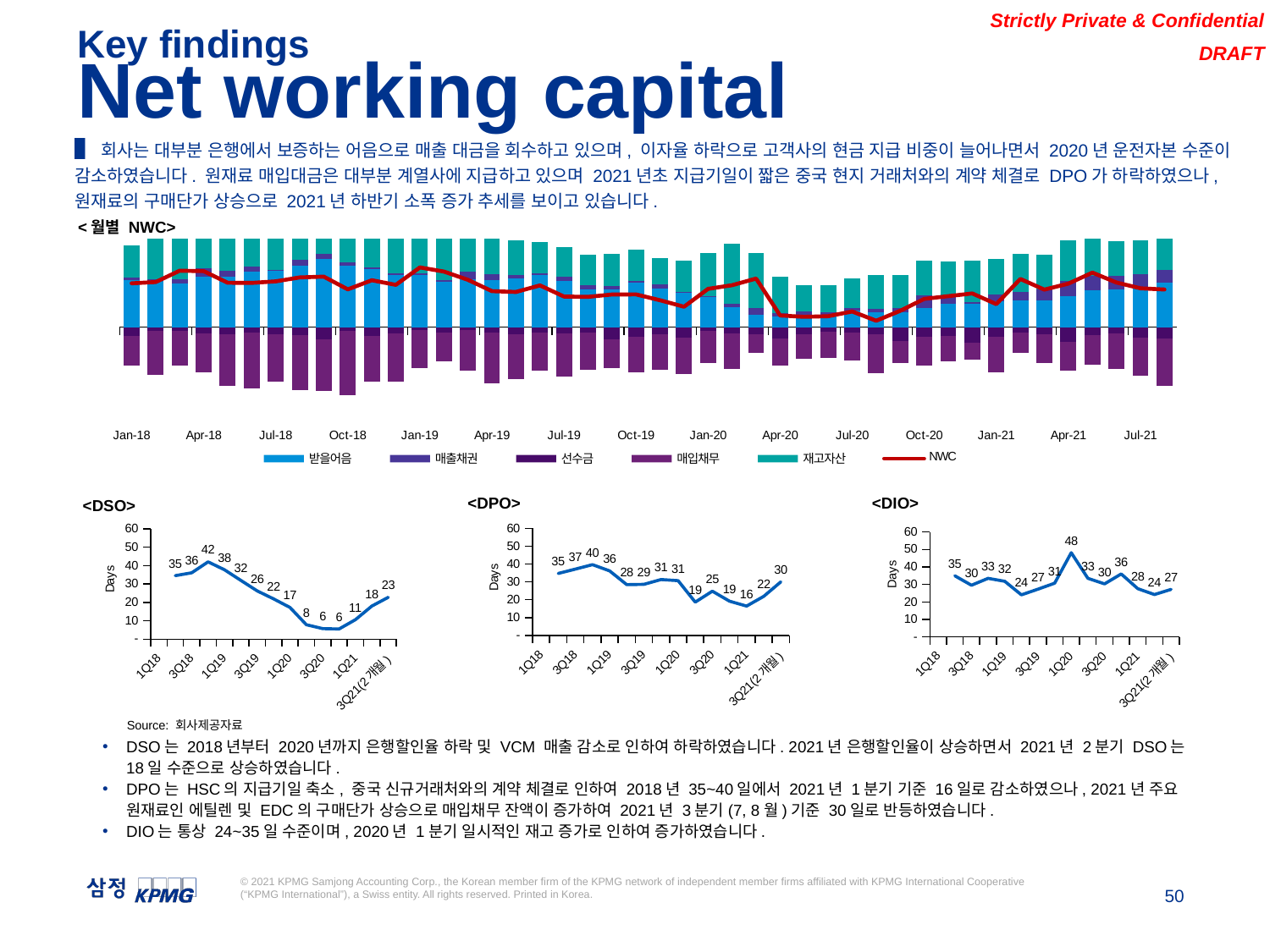

Key findings
Net working capital
▌회사는 대부분 은행에서 보증하는 어음으로 매출 대금을 회수하고 있으며, 이자율 하락으로 고객사의 현금 지급 비중이 늘어나면서 2020년 운전자본 수준이 감소하였습니다. 원재료 매입대금은 대부분 계열사에 지급하고 있으며 2021년초 지급기일이 짧은 중국 현지 거래처와의 계약 체결로 DPO가 하락하였으나, 원재료의 구매단가 상승으로 2021년 하반기 소폭 증가 추세를 보이고 있습니다.
<월별 NWC>

### Chart

| Category | 받을어음 | 매출채권 | 선수금 | 매입채무 | 재고자산 | NWC |
|---|---|---|---|---|---|---|
| 43131 | 210190511.8 | 13825111.13 | -37790438.44 | -132889932.07999998 | 144353165.5 | 197688417.91000003 |
| 43159 | 208009164.15 | 8363667.930000001 | -16392378.19 | -195946164.44 | 199202467.89999998 | 203236757.35 |
| 43190 | 195030315.96 | 18985138.0 | -14919881.83 | -157487198.43999994 | 212647198.14000002 | 254255571.83000007 |
| 43220 | 227591795.23 | 39415601.01 | -25865354.540000003 | -175036234.89000002 | 186206851.74 | 252312658.54999998 |
| 43251 | 228103287.3 | 26119067.66 | -32867416.62 | -231563665.78999996 | 210315815.17999998 | 200107087.73000002 |
| 43281 | 249687229.26 | 24790398.43 | -21955815.39 | -252715883.32000002 | 199797271.43 | 199603200.41 |
| 43312 | 252542825.14 | 3601864.0 | -30629627.09 | -214144134.68000004 | 195160962.48000002 | 206531889.84999996 |
| 43343 | 277811079.63 | 24185315.349999998 | -35244347.37 | -246244055.0 | 203689136.92000002 | 224197129.53000003 |
| 43373 | 307784952.32 | 20983859.97 | -54383937.19 | -233113289.75 | 186349176.78 | 227620762.12999997 |
| 43404 | 276062657.16 | 16827950.69 | -16286305.940000001 | -288125762.18 | 181996596.87 | 170475136.60000002 |
| 43434 | 259702803.86 | 10243925.82 | -37017480.61 | -206932554.6 | 185298319.47999996 | 211295013.94999996 |
| 43465 | 234015599.93 | 8660778.56 | -28730885.69 | -217147412.76 | 193928855.13 | 190726935.17000002 |
| 43496 | 236005078.71 | 6243815.8 | -13655964.290000001 | -171024102.1 | 211498718.14 | 269067546.26 |
| 43524 | 204146966.28 | 8775343.13 | -22740505.55 | -129861160.58 | 190004159.54000002 | 250324802.82 |
| 43555 | 215014656.49 | 35883922.970000006 | -12649228.56 | -181534730.60999998 | 156736315.13 | 213450935.42000002 |
| 43585 | 210904709.72 | 26578955.83 | -23967189.51 | -229432333.61 | 178442732.10999998 | 162526874.54 |
| 43616 | 221205928.86 | 13517971.07 | -32470066.82 | -199345208.2 | 156032470.76 | 158941095.67000002 |
| 43646 | 233264743.56 | 9066053.33 | -25101803.38 | -168116778.25000003 | 139110222.59 | 188222437.85 |
| 43677 | 208157505.51 | 19362808.69 | -27240466.52 | -193714158.74 | 131594237.27999999 | 138159926.21999997 |
| 43708 | 171900633.92 | 18012407.73 | -24065737.44 | -165952076.19 | 137040104.23000002 | 136935332.25 |
| 43738 | 169936659.97 | 15393272.68 | -53065024.75 | -130163199.92 | 145405632.82 | 147507340.8 |
| 43769 | 200619687.01 | 9482248.01 | -41787385.54 | -160113575.55999997 | 139679105.98999998 | 147880079.91 |
| 43799 | 175998212.5 | 16450491.4 | -29601505.810000002 | -160864573.63 | 119628079.69 | 121610704.15 |
| 43830 | 159830489.69 | 179353.21 | -46824805.489999995 | -162191422.83999997 | 141384894.2 | 92378508.77000003 |
| 43861 | 137038498.16 | 3817917.21 | -16834208.21 | -142960157.20000002 | 191638217.88 | 172700267.83999997 |
| 43890 | 91714432.9 | 15111463.21 | -28153418.11 | -157495138.22999996 | 268098210.17000002 | 189275549.94000006 |
| 43921 | 56273290.98 | 32006223.099999998 | -29929362.02 | -84312667.88999999 | 245084870.57 | 219122354.74 |
| 43951 | 47755270.36 | 17028965.62 | -48429980.44 | -124104730.91999997 | 161034129.52 | 53283654.140000045 |
| 43982 | 51740816.15 | 17999039.06 | -33076949.220000003 | -107522722.78 | 117888780.88 | 47028964.08999999 |
| 44012 | 50356291.75 | 16715425.01 | -18292707.3 | -119727482.40999998 | 121085310.77 | 50136837.82000001 |
| 44043 | 74165661.88 | 11737062.15 | -22500405.2 | -127513153.51 | 135234765.04000002 | 71123930.36000001 |
| 44074 | 66573569.5 | 15307751.65 | -31299382.66 | -173402124.82999995 | 152364229.3 | 29544042.960000068 |
| 44104 | 67298797.06 | 18817332.23 | -60101225.16 | -102236592.27 | 150487454.2 | 74265766.06 |
| 44135 | 87449602.73 | 57568251.81 | -44134474.95 | -128734424.16999999 | 155629161.02 | 127778116.44000004 |
| 44165 | 106986303.26 | 36529019.849999994 | -39112533.13 | -114914301.33 | 150478980.04 | 139967468.69 |
| 44196 | 104249206.99 | 9467458.55 | -69551815.8 | -76135023.22999999 | 184167040.12 | 152196866.63 |
| 44227 | 117920277.37 | 29639351.02 | -44121490.61 | -157857742.85 | 158528081.40999997 | 104108476.33999999 |
| 44255 | 119507292.81 | 40430241.5 | -22492190.130000003 | -91134826.67 | 170996924.24 | 217307441.75 |
| 44286 | 119853840.43 | 51332695.120000005 | -31684088.8 | -127129949.78999999 | 156762098.04 | 169134595.0 |
| 44316 | 139163799.95 | 67283163.74 | -64226826.019999996 | -131513898.58 | 185554916.35999998 | 196261155.45 |
| 44347 | 168269074.28 | 62345555.49 | -35848418.34 | -130526797.04 | 181508644.59999996 | 245748058.98999995 |
| 44377 | 172142492.91 | 57627351.96 | -28930921.11 | -156584463.18 | 157004731.84 | 201259192.42 |
| 44408 | 181033074.7 | 56143702.1 | -47667019.6 | -168320100.79000002 | 154113220.24 | 175302876.64999998 |
| 44439 | 199930244.51 | 56960628.92 | -51321149.69 | -212840304.12 | 177175566.15 | 169904985.77 |
<DPO>
<DIO>
<DSO>

### Chart

| Category | DSO |
|---|---|
| 1Q18 | None |
| 2Q18 | 34.54510342347287 |
| 3Q18 | 36.08212622512862 |
| 4Q18 | 42.0229148795955 |
| 1Q19 | 37.745276865213654 |
| 2Q19 | 31.96153050389082 |
| 3Q19 | 26.24274091780643 |
| 4Q19 | 21.903919326671545 |
| 1Q20 | 17.25728358574094 |
| 2Q20 | 7.832828058363168 |
| 3Q20 | 5.718564911193571 |
| 4Q20 | 5.538278505363997 |
| 1Q21 | 10.642054449239474 |
| 2Q21 | 18.021690665842574 |
| 3Q21(2개월) | 22.77557116378478 |

### Chart

| Category | DPO |
|---|---|
| 1Q18 | None |
| 2Q18 | 34.74287581500959 |
| 3Q18 | 37.16930580351529 |
| 4Q18 | 39.66218680818087 |
| 1Q19 | 36.16230021500358 |
| 2Q19 | 28.450874551029997 |
| 3Q19 | 28.63497433277037 |
| 4Q19 | 31.30753541539469 |
| 1Q20 | 30.69743767433356 |
| 2Q20 | 18.65662241559376 |
| 3Q20 | 24.784890347126087 |
| 4Q20 | 19.18679051787106 |
| 1Q21 | 16.439727864754307 |
| 2Q21 | 21.911869030219698 |
| 3Q21(2개월) | 30.03884611623867 |

### Chart

| Category | DIO |
|---|---|
| 1Q18 | None |
| 2Q18 | 34.9327141214455 |
| 3Q18 | 29.542885059293813 |
| 4Q18 | 33.49761206470558 |
| 1Q19 | 31.806940372844586 |
| 2Q19 | 24.072805401215863 |
| 3Q19 | 27.31361409812173 |
| 4Q19 | 30.71169012726425 |
| 1Q20 | 48.12752389588479 |
| 2Q20 | 33.481149680910995 |
| 3Q20 | 30.324282029653062 |
| 4Q20 | 35.99757540112603 |
| 1Q21 | 27.573773135837563 |
| 2Q21 | 24.232881263895358 |
| 3Q21(2개월) | 27.173030708708502 |
Source: 회사제공자료
DSO는 2018년부터 2020년까지 은행할인율 하락 및 VCM 매출 감소로 인하여 하락하였습니다. 2021년 은행할인율이 상승하면서 2021년 2분기 DSO는 18일 수준으로 상승하였습니다.
DPO는 HSC의 지급기일 축소, 중국 신규거래처와의 계약 체결로 인하여 2018년 35~40일에서 2021년 1분기 기준 16일로 감소하였으나, 2021년 주요 원재료인 에틸렌 및 EDC의 구매단가 상승으로 매입채무 잔액이 증가하여 2021년 3분기(7, 8월)기준 30일로 반등하였습니다.
DIO는 통상 24~35일 수준이며, 2020년 1분기 일시적인 재고 증가로 인하여 증가하였습니다.